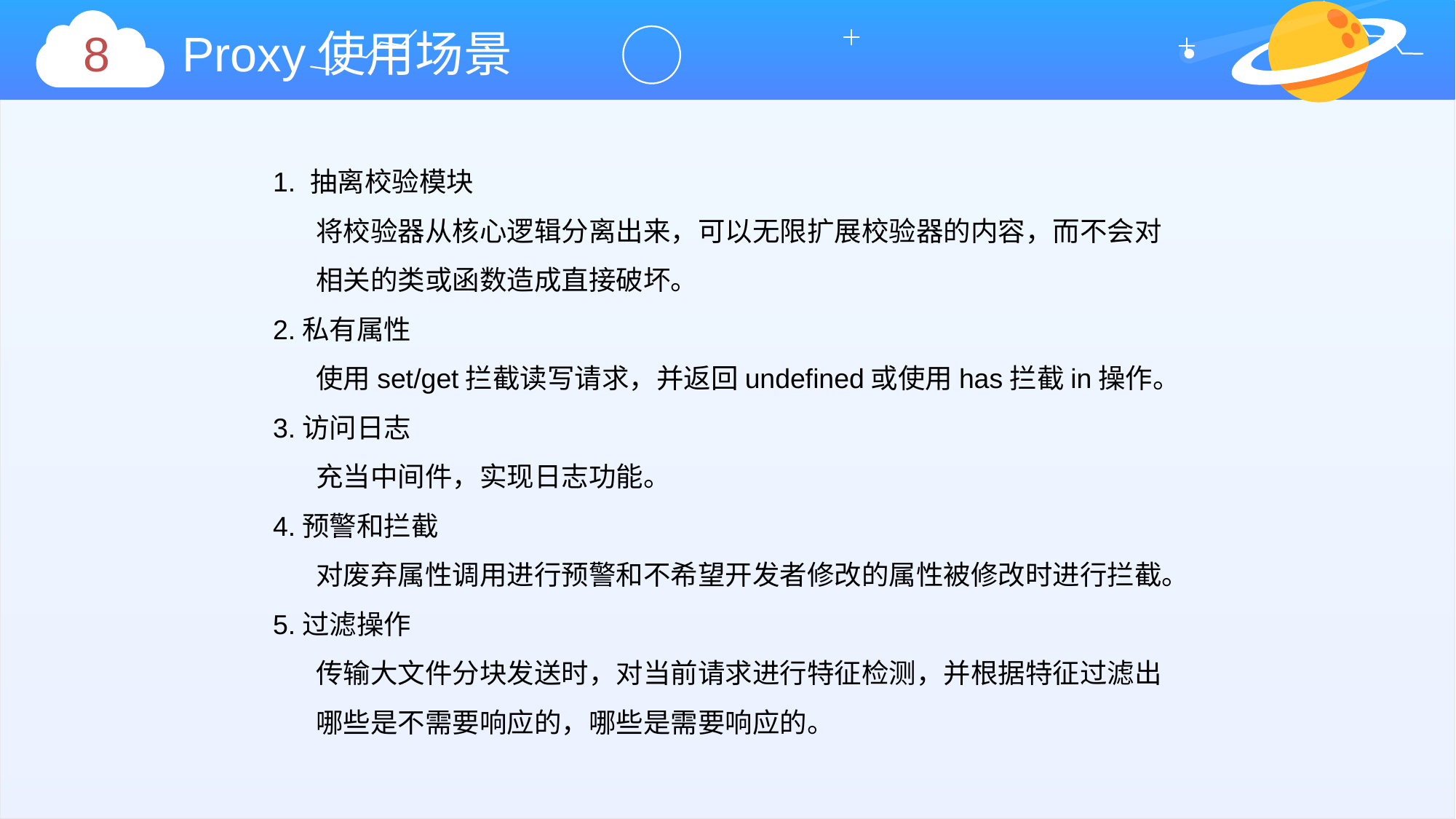

8
Proxy使用场景
1. 抽离校验模块
将校验器从核心逻辑分离出来，可以无限扩展校验器的内容，而不会对相关的类或函数造成直接破坏。
2.私有属性
使用set/get拦截读写请求，并返回undefined或使用has拦截in操作。
3.访问日志
充当中间件，实现日志功能。
4.预警和拦截
对废弃属性调用进行预警和不希望开发者修改的属性被修改时进行拦截。
5.过滤操作
传输大文件分块发送时，对当前请求进行特征检测，并根据特征过滤出哪些是不需要响应的，哪些是需要响应的。